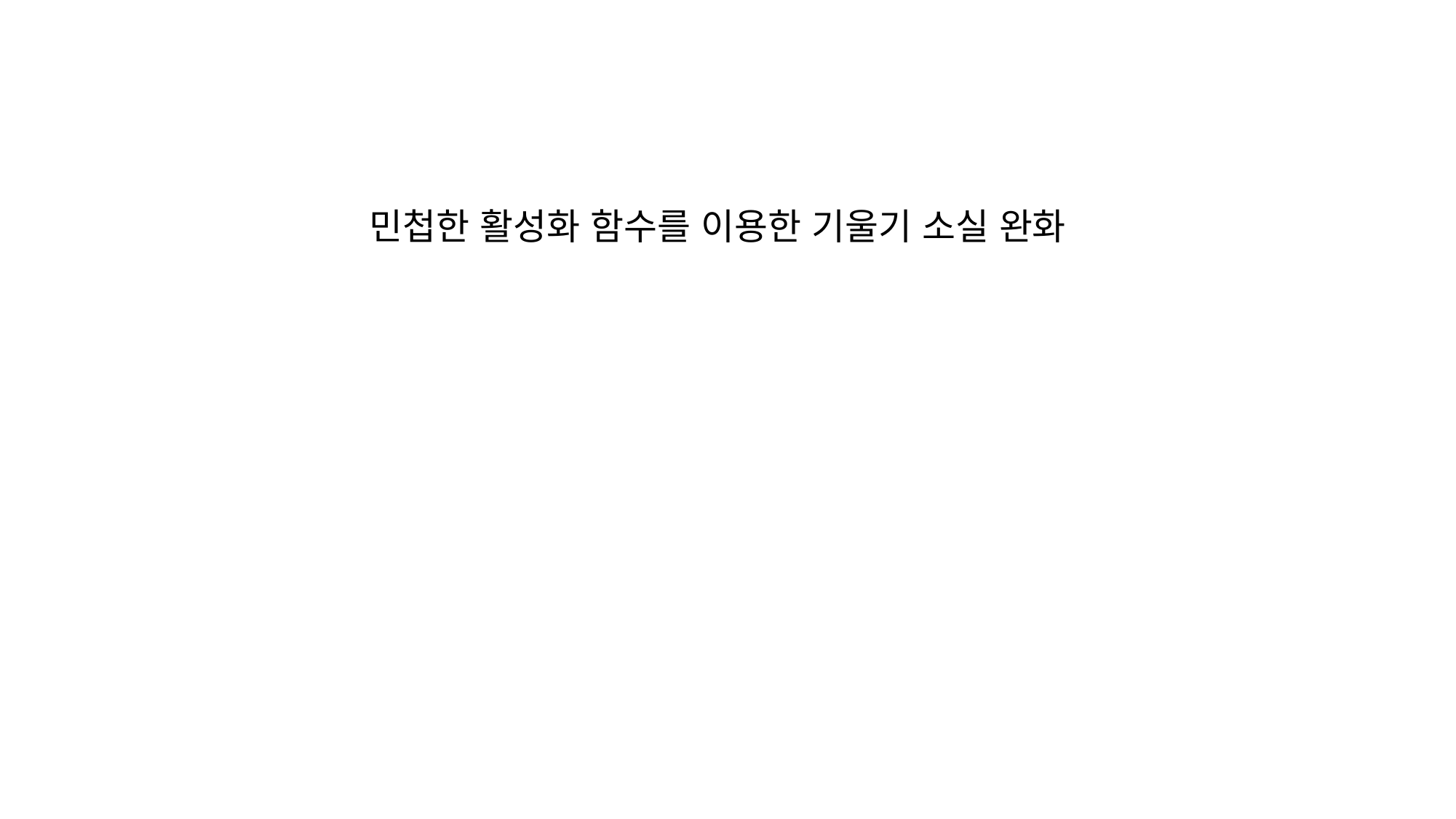

민첩한 활성화 함수를 이용한 기울기 소실 완화